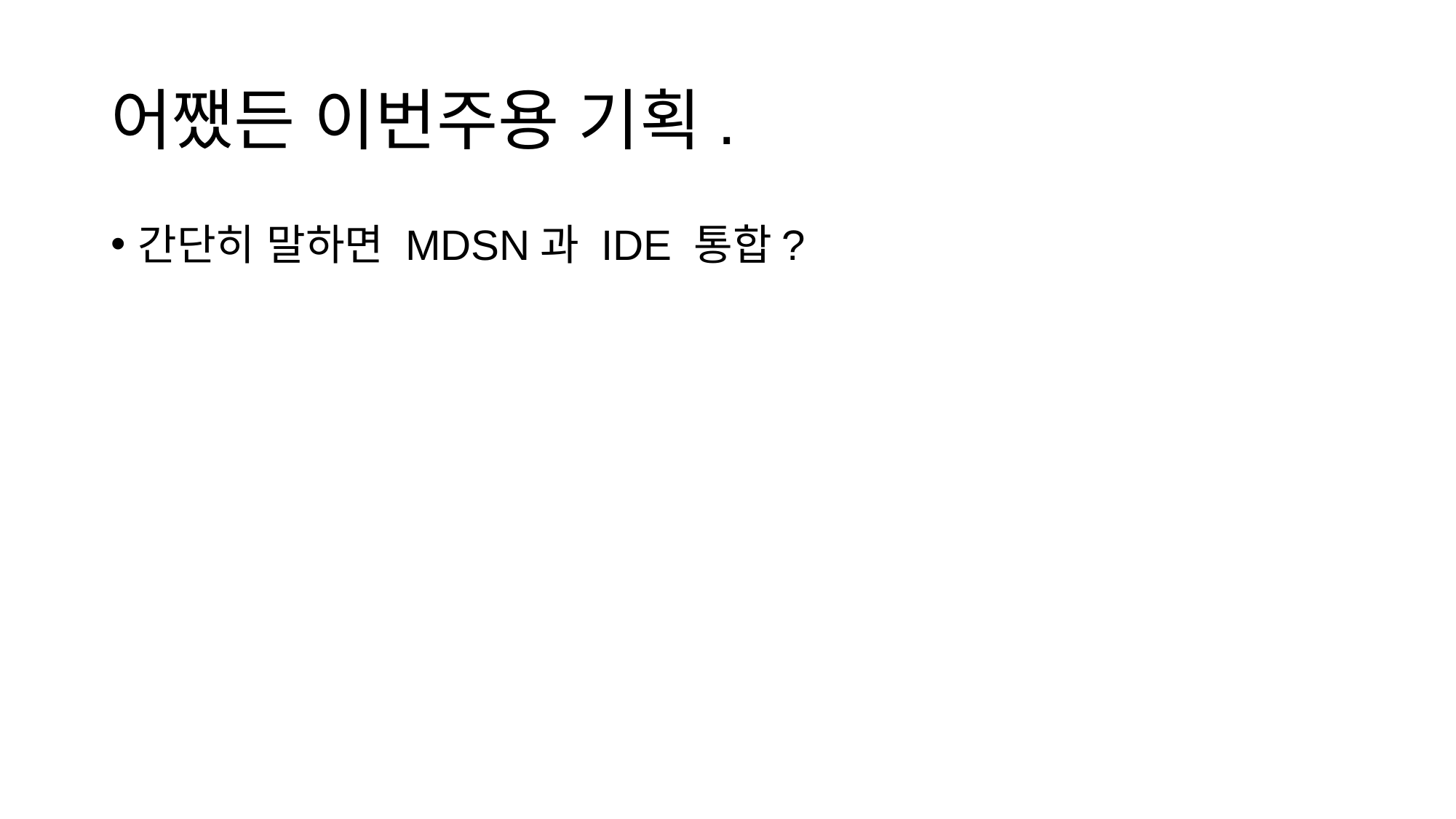

# 어쨌든 이번주용 기획.
간단히 말하면 MDSN과 IDE 통합?